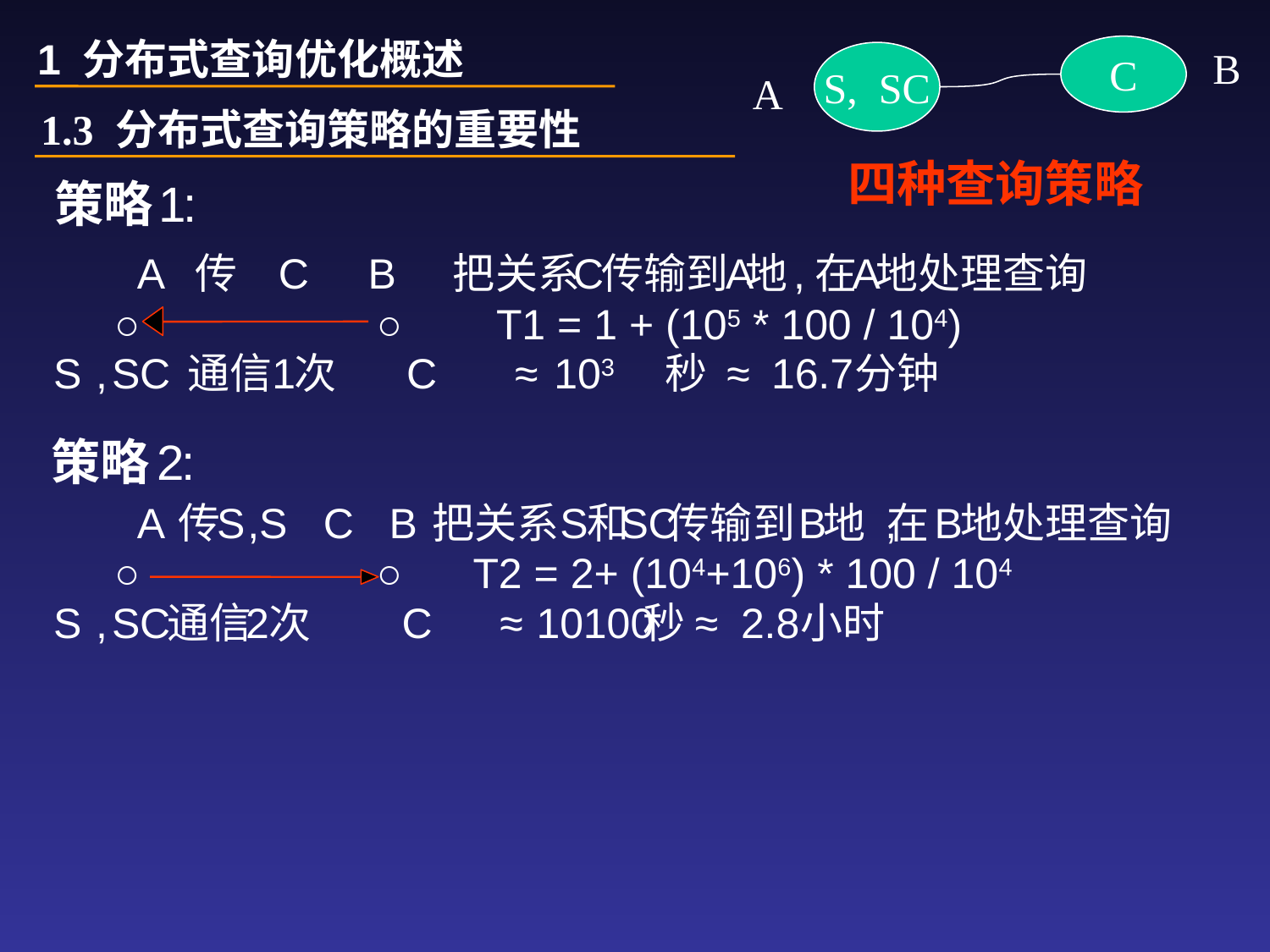

1 分布式查询优化概述

1.3 分布式查询策略的重要性

C
B
S,  SC
A
四种查询策略
策略
1
:

A
传
C     B

把关系

 C
传输到
 A
地
,在
 A
地处理查询

○

○

T1 = 1 + (105 * 100 / 104)

 S
,
SC
 通信
1
次
    C
≈
 103
秒

≈
 16.7
分钟
策略
2
:

A
传
S
,S
C   B
把关系

 S
和
SC
传输到
 B
地
,
在
 B
地处理查询

○

○

T2 = 2+ (104+106) * 100 / 104

 S
,
SC
通信
2
次
    C
≈
10100

秒
≈
2.8
小时